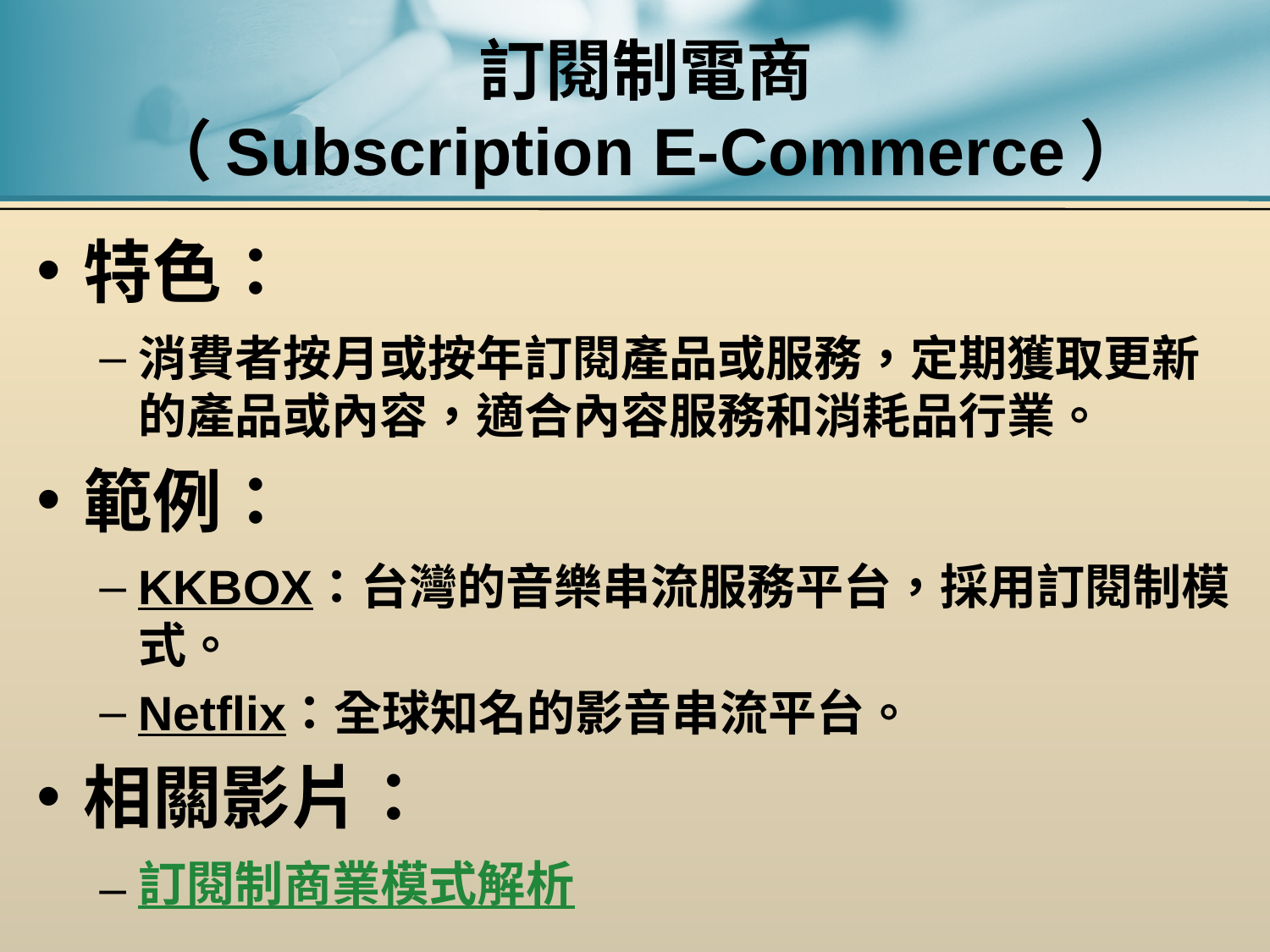

# 訂閱制電商 （Subscription E-Commerce）
特色：
消費者按月或按年訂閱產品或服務，定期獲取更新的產品或內容，適合內容服務和消耗品行業。
範例：
KKBOX：台灣的音樂串流服務平台，採用訂閱制模式。
Netflix：全球知名的影音串流平台。
相關影片：
訂閱制商業模式解析